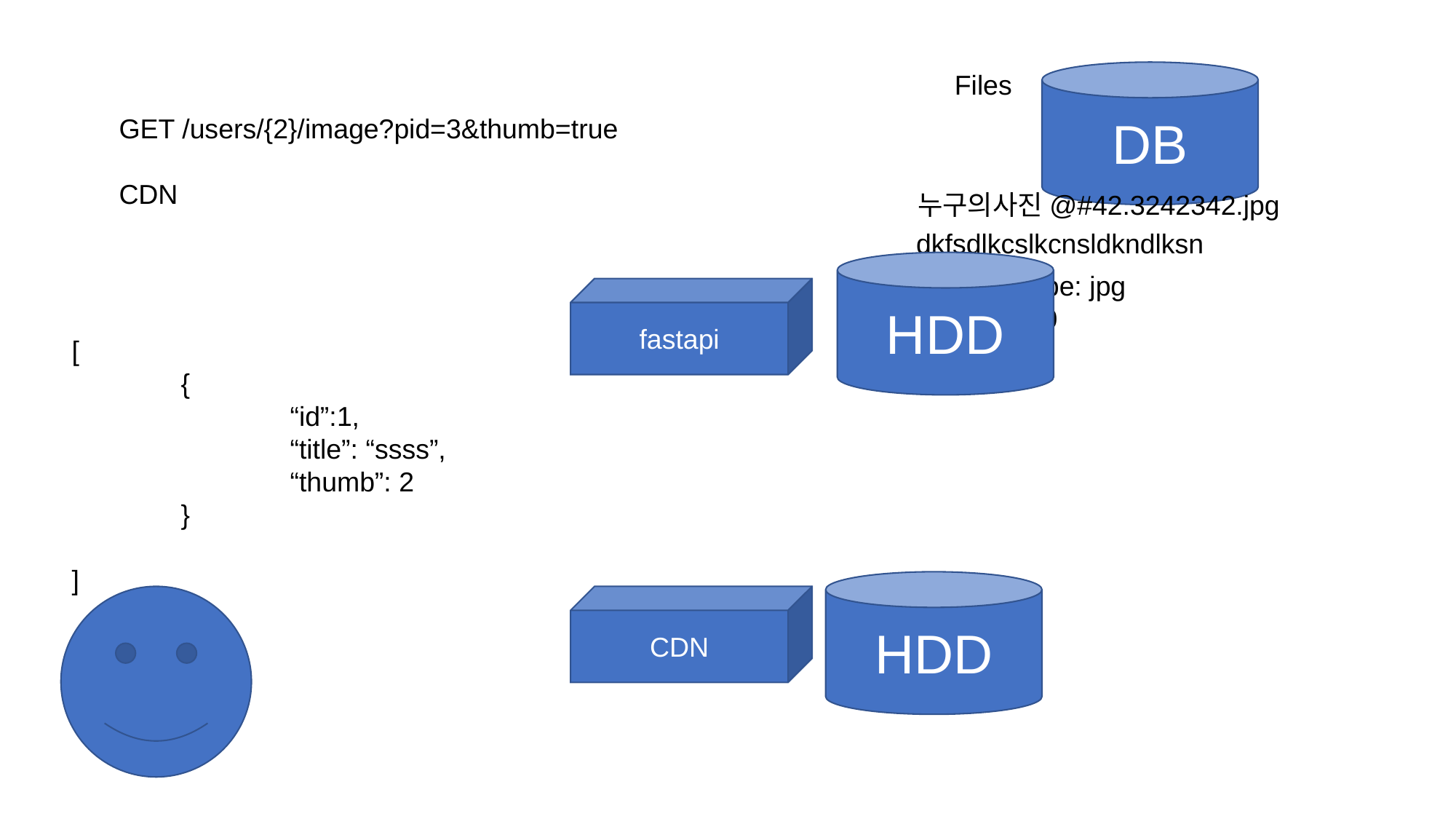

Files
DB
GET /users/{2}/image?pid=3&thumb=true

CDN

누구의사진@#42.3242342.jpg
dkfsdlkcslkcnsldkndlksn
HDD
content_type: jpg
User_id: 10
fastapi
[
	{
		“id”:1,
		“title”: “ssss”,
		“thumb”: 2
	}

]
HDD

CDN